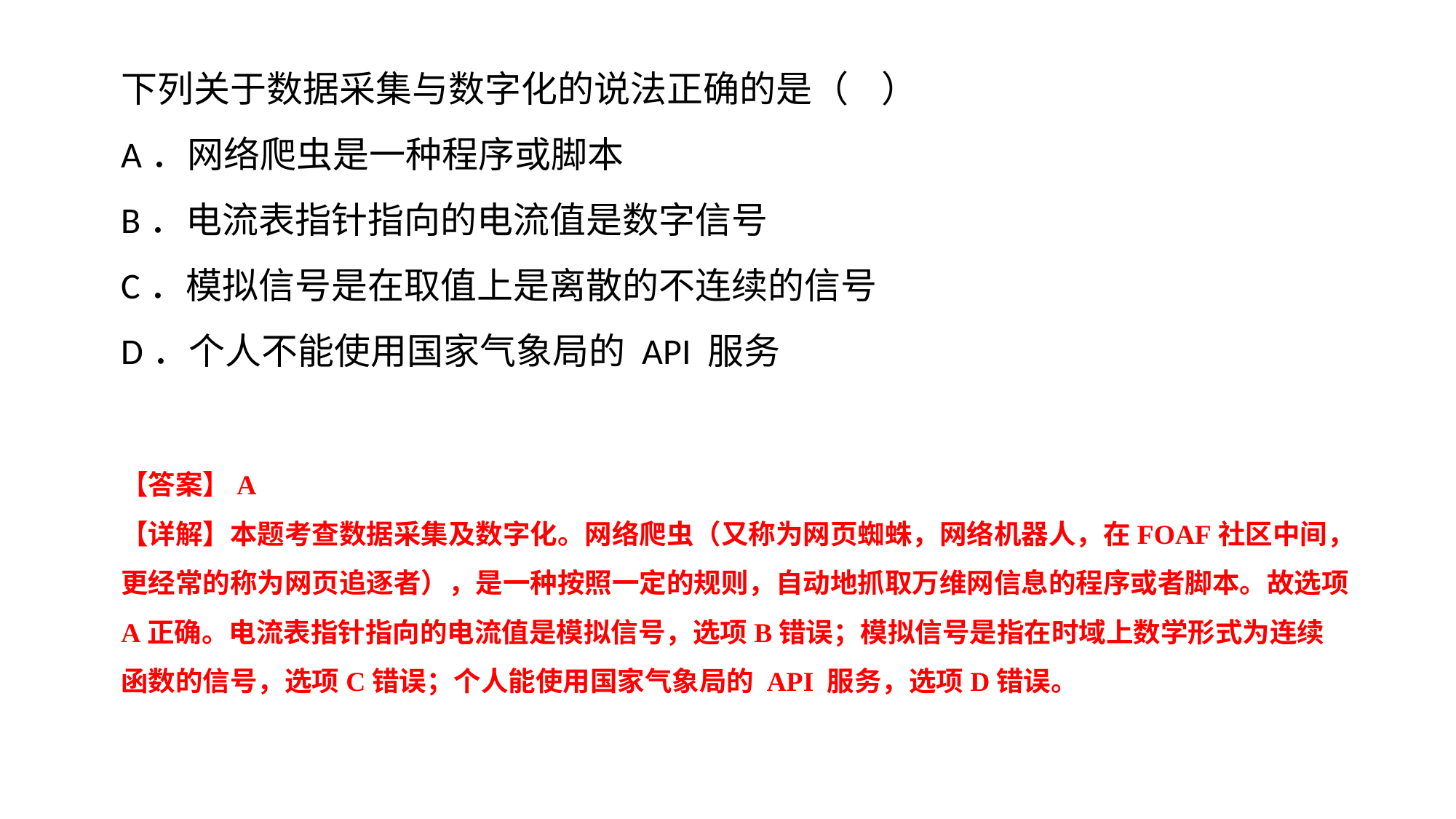

下列关于数据采集与数字化的说法正确的是（    ）
A．网络爬虫是一种程序或脚本
B．电流表指针指向的电流值是数字信号
C．模拟信号是在取值上是离散的不连续的信号
D．个人不能使用国家气象局的 API 服务
【答案】A
【详解】本题考查数据采集及数字化。网络爬虫（又称为网页蜘蛛，网络机器人，在FOAF社区中间，更经常的称为网页追逐者），是一种按照一定的规则，自动地抓取万维网信息的程序或者脚本。故选项A正确。电流表指针指向的电流值是模拟信号，选项B错误；模拟信号是指在时域上数学形式为连续函数的信号，选项C错误；个人能使用国家气象局的 API 服务，选项D错误。